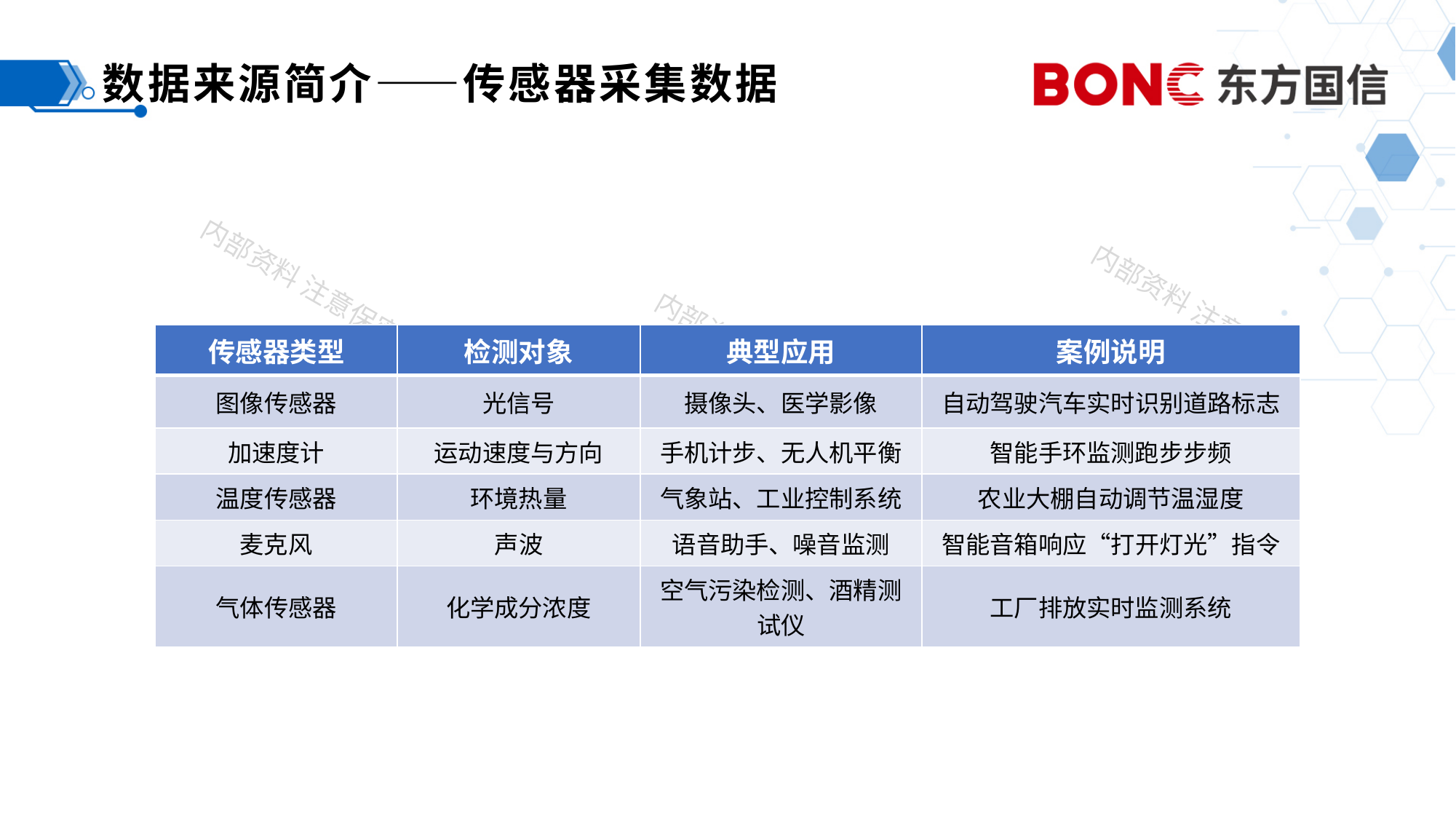

# 数据来源简介——传感器采集数据
| 传感器类型 | 检测对象 | 典型应用 | 案例说明 |
| --- | --- | --- | --- |
| 图像传感器 | 光信号 | 摄像头、医学影像 | 自动驾驶汽车实时识别道路标志 |
| 加速度计 | 运动速度与方向 | 手机计步、无人机平衡 | 智能手环监测跑步步频 |
| 温度传感器 | 环境热量 | 气象站、工业控制系统 | 农业大棚自动调节温湿度 |
| 麦克风 | 声波 | 语音助手、噪音监测 | 智能音箱响应“打开灯光”指令 |
| 气体传感器 | 化学成分浓度 | 空气污染检测、酒精测试仪 | 工厂排放实时监测系统 |